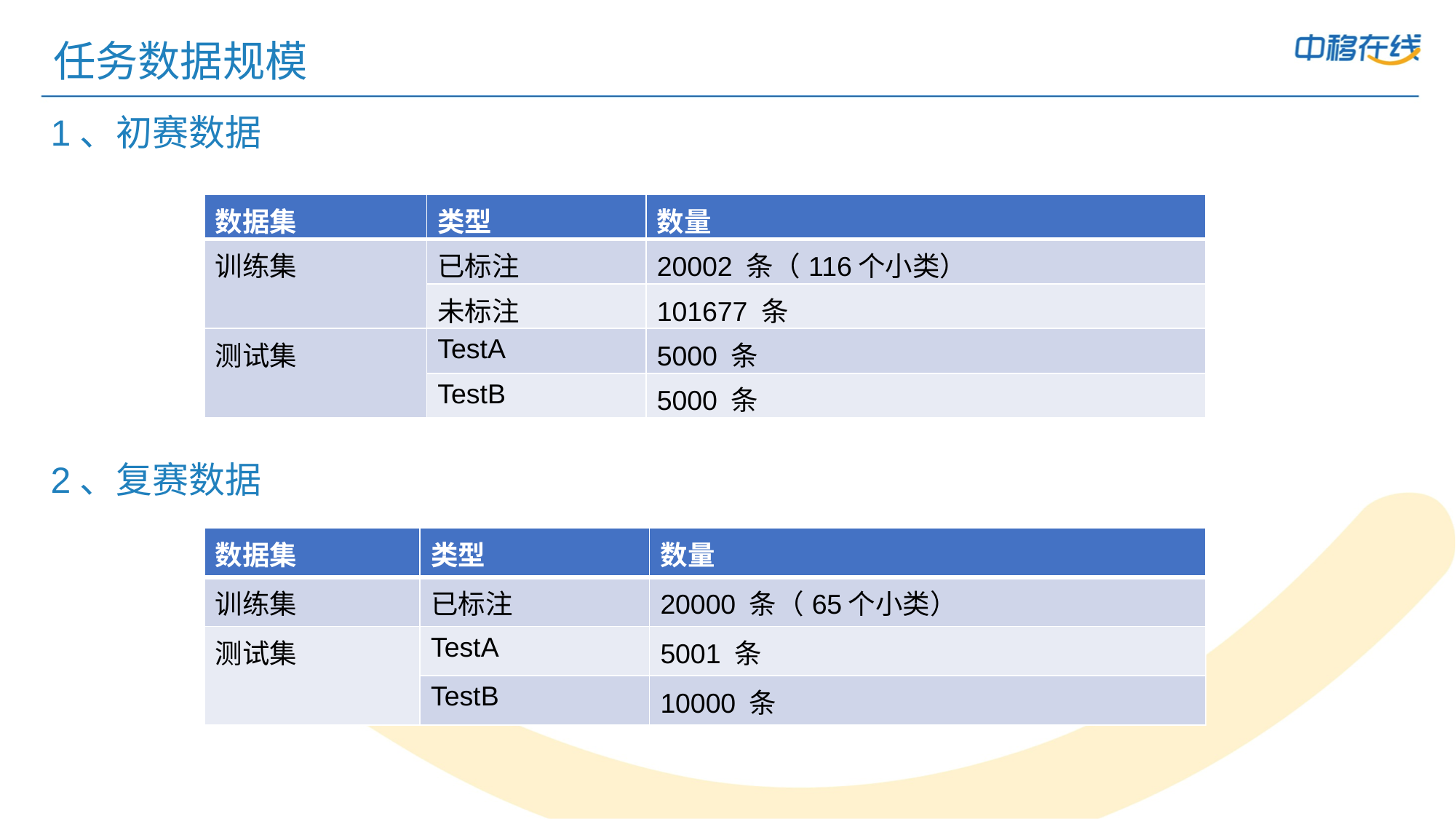

# 任务数据规模
1、初赛数据
| 数据集 | 类型 | 数量 |
| --- | --- | --- |
| 训练集 | 已标注 | 20002 条（116个小类） |
|  | 未标注 | 101677 条 |
| 测试集 | TestA | 5000 条 |
|  | TestB | 5000 条 |
2、复赛数据
| 数据集 | 类型 | 数量 |
| --- | --- | --- |
| 训练集 | 已标注 | 20000 条（65个小类） |
| 测试集 | TestA | 5001 条 |
|  | TestB | 10000 条 |